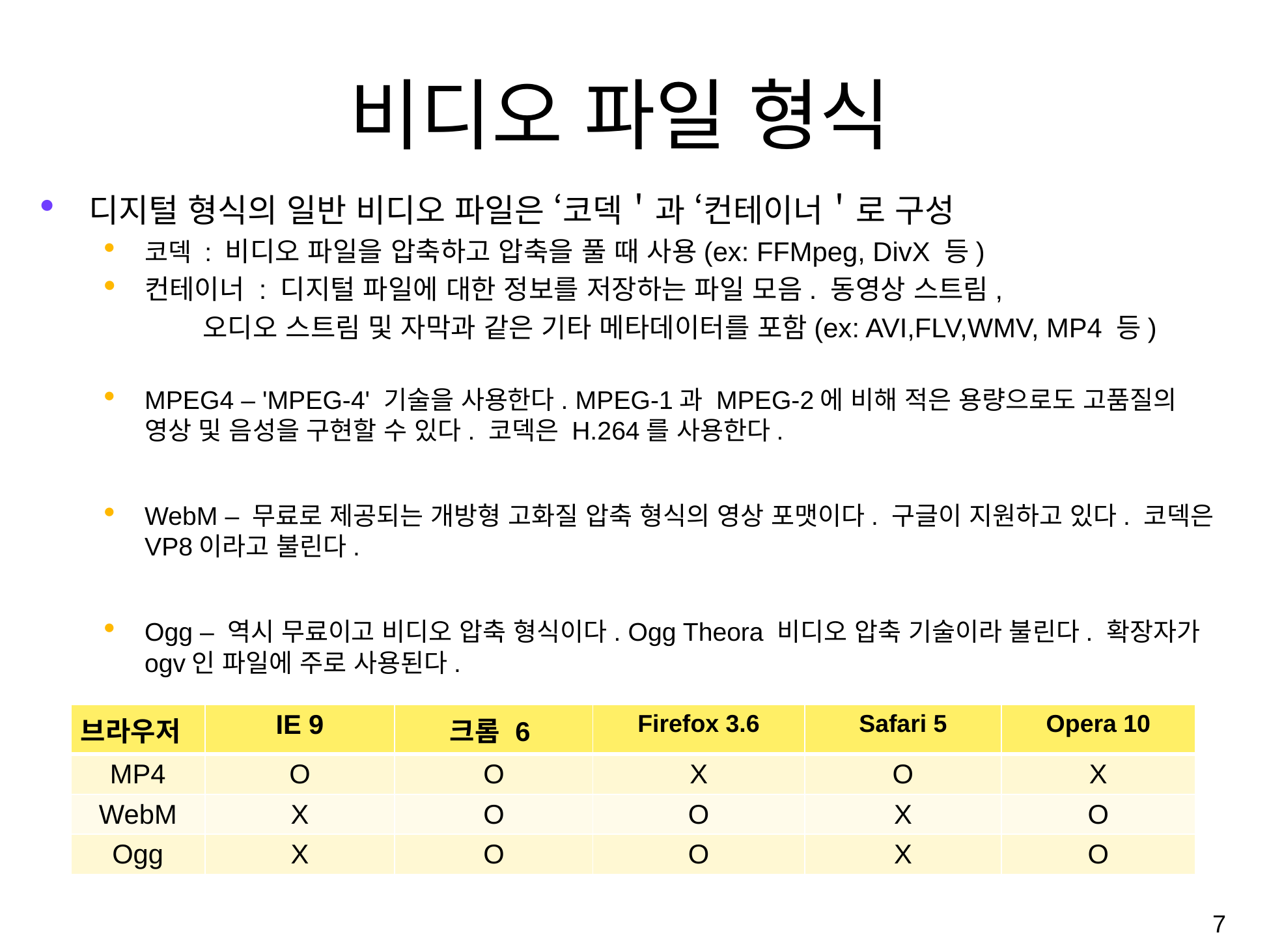

# 비디오 파일 형식
디지털 형식의 일반 비디오 파일은 ‘코덱＇과 ‘컨테이너＇로 구성
코덱 : 비디오 파일을 압축하고 압축을 풀 때 사용(ex: FFMpeg, DivX 등)
컨테이너 : 디지털 파일에 대한 정보를 저장하는 파일 모음. 동영상 스트림,
	오디오 스트림 및 자막과 같은 기타 메타데이터를 포함(ex: AVI,FLV,WMV, MP4 등)

MPEG4 – 'MPEG-4' 기술을 사용한다. MPEG-1과 MPEG-2에 비해 적은 용량으로도 고품질의 영상 및 음성을 구현할 수 있다. 코덱은 H.264를 사용한다.

WebM – 무료로 제공되는 개방형 고화질 압축 형식의 영상 포맷이다. 구글이 지원하고 있다. 코덱은 VP8이라고 불린다.

Ogg – 역시 무료이고 비디오 압축 형식이다. Ogg Theora 비디오 압축 기술이라 불린다. 확장자가 ogv인 파일에 주로 사용된다.
| 브라우저 | IE 9 | 크롬 6 | Firefox 3.6 | Safari 5 | Opera 10 |
| --- | --- | --- | --- | --- | --- |
| MP4 | O | O | X | O | X |
| WebM | X | O | O | X | O |
| Ogg | X | O | O | X | O |
7